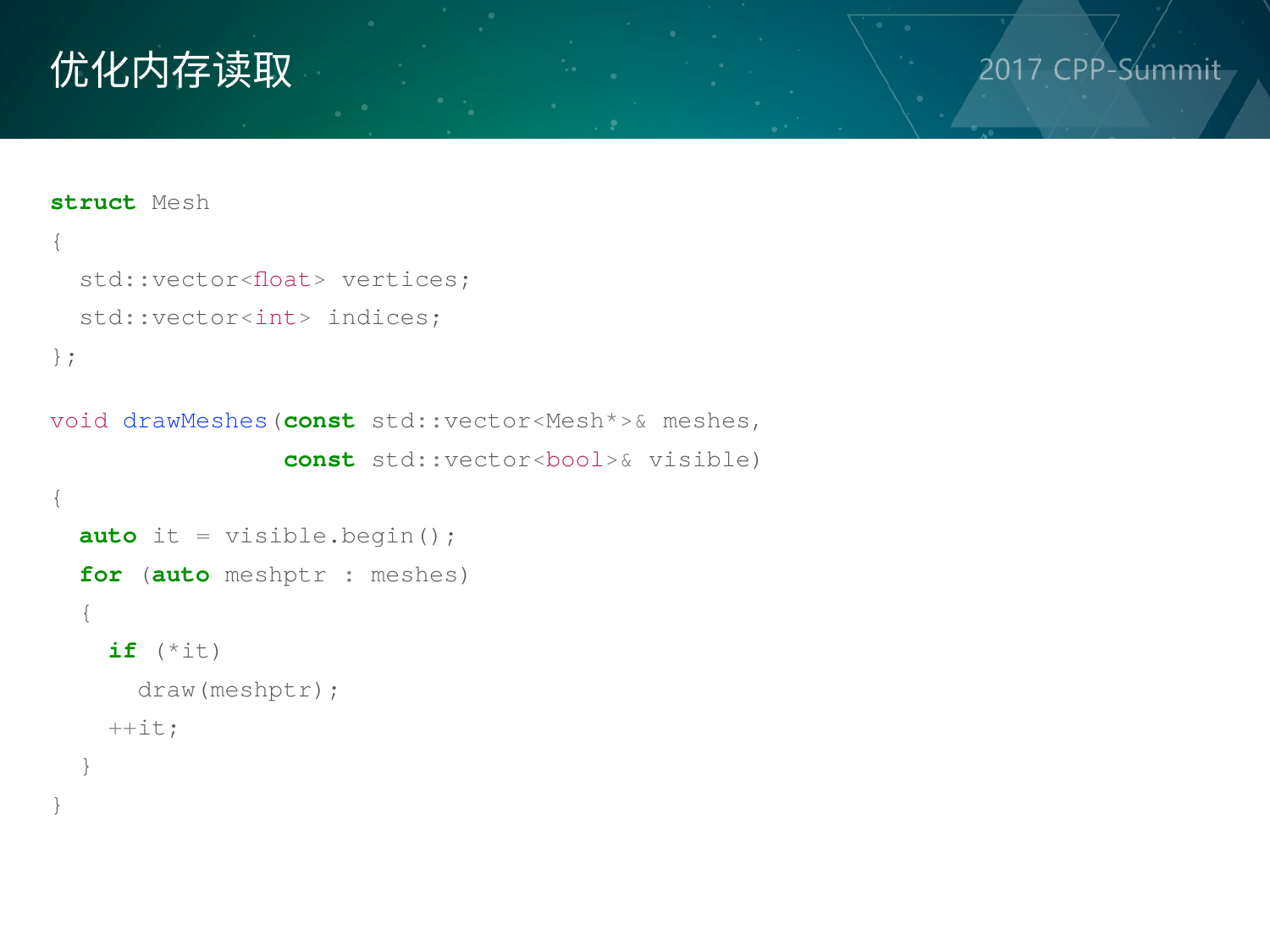

优化内存读取
struct Mesh
{
  std::vector<float> vertices;
  std::vector<int> indices;
};
void drawMeshes(const std::vector<Mesh*>& meshes,
                const std::vector<bool>& visible)
{
  auto it = visible.begin();
  for (auto meshptr : meshes)
  {
    if (*it)
      draw(meshptr);
    ++it;
  }
}